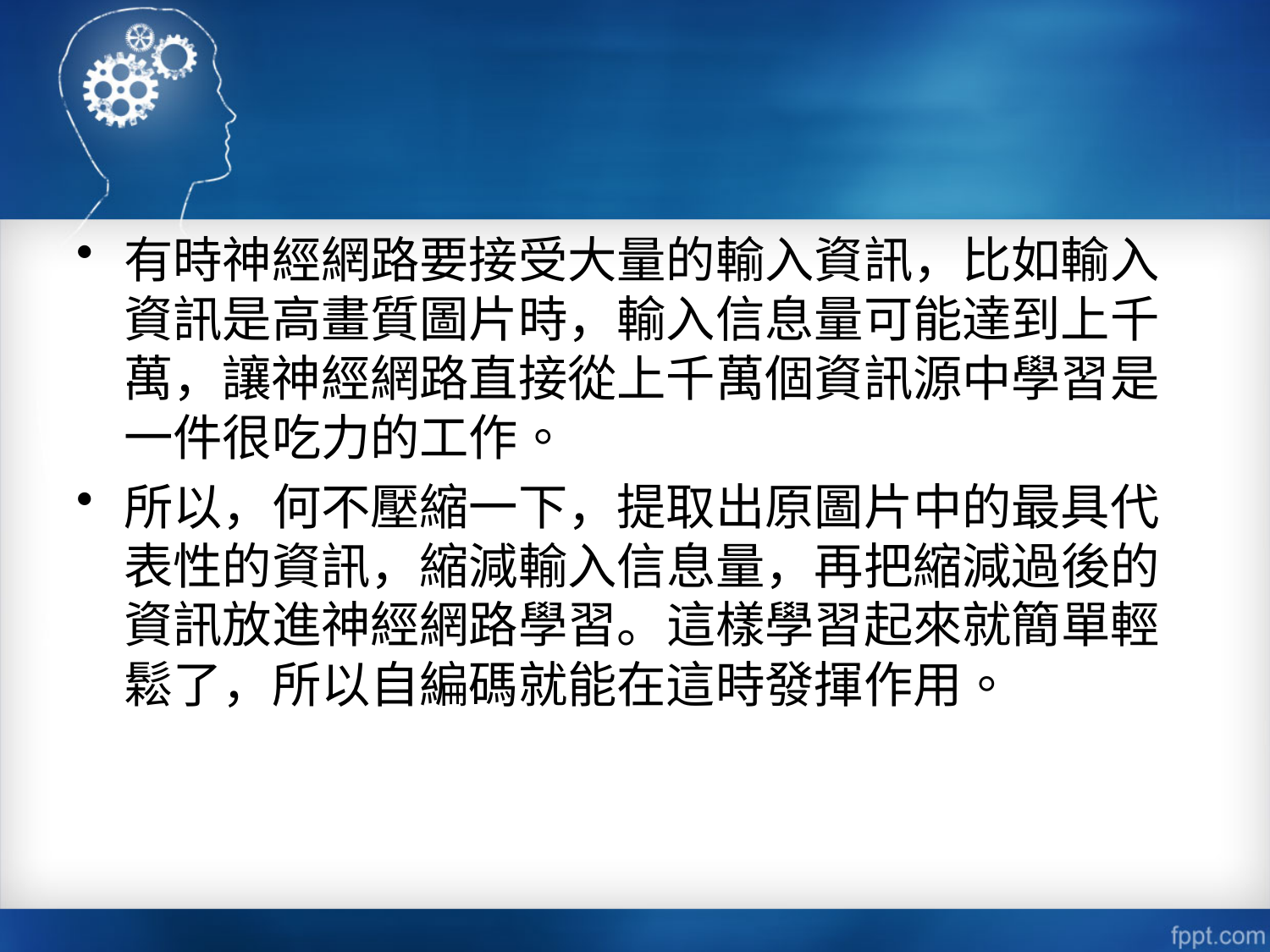

#
有時神經網路要接受大量的輸入資訊，比如輸入資訊是高畫質圖片時，輸入信息量可能達到上千萬，讓神經網路直接從上千萬個資訊源中學習是一件很吃力的工作。
所以，何不壓縮一下，提取出原圖片中的最具代表性的資訊，縮減輸入信息量，再把縮減過後的資訊放進神經網路學習。這樣學習起來就簡單輕鬆了，所以自編碼就能在這時發揮作用。